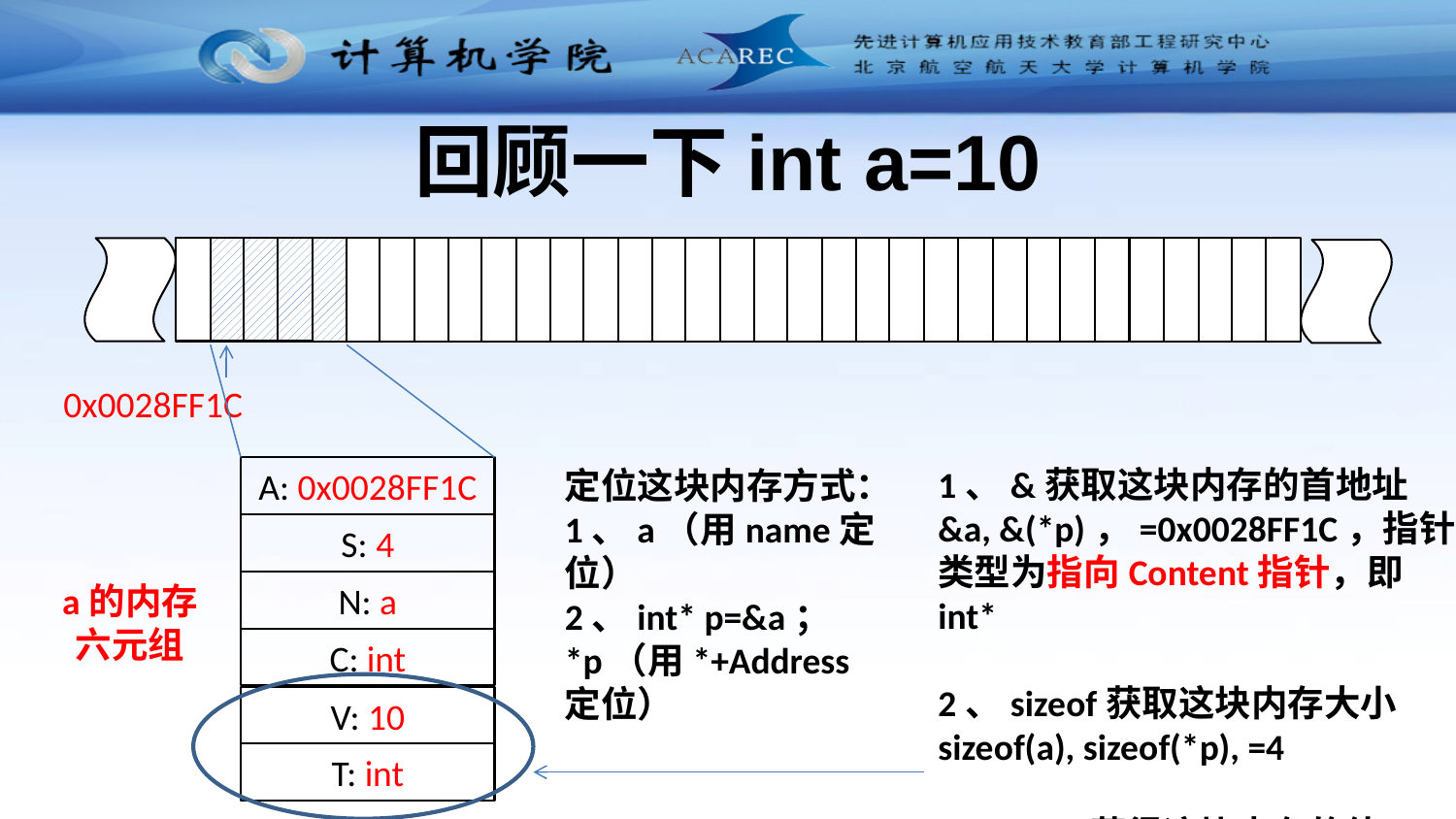

# 回顾一下int a=10

0x0028FF1C
1、&获取这块内存的首地址
&a, &(*p)，=0x0028FF1C，指针类型为指向Content指针，即int*

2、sizeof获取这块内存大小
sizeof(a), sizeof(*p), =4

3、a/*p获得这块内存的值
定位这块内存方式：
1、a（用name定位）
2、int* p=&a；*p（用*+Address定位）

A: 0x0028FF1C
S: 4
a的内存六元组
N: a
C: int

V: 10
T: int